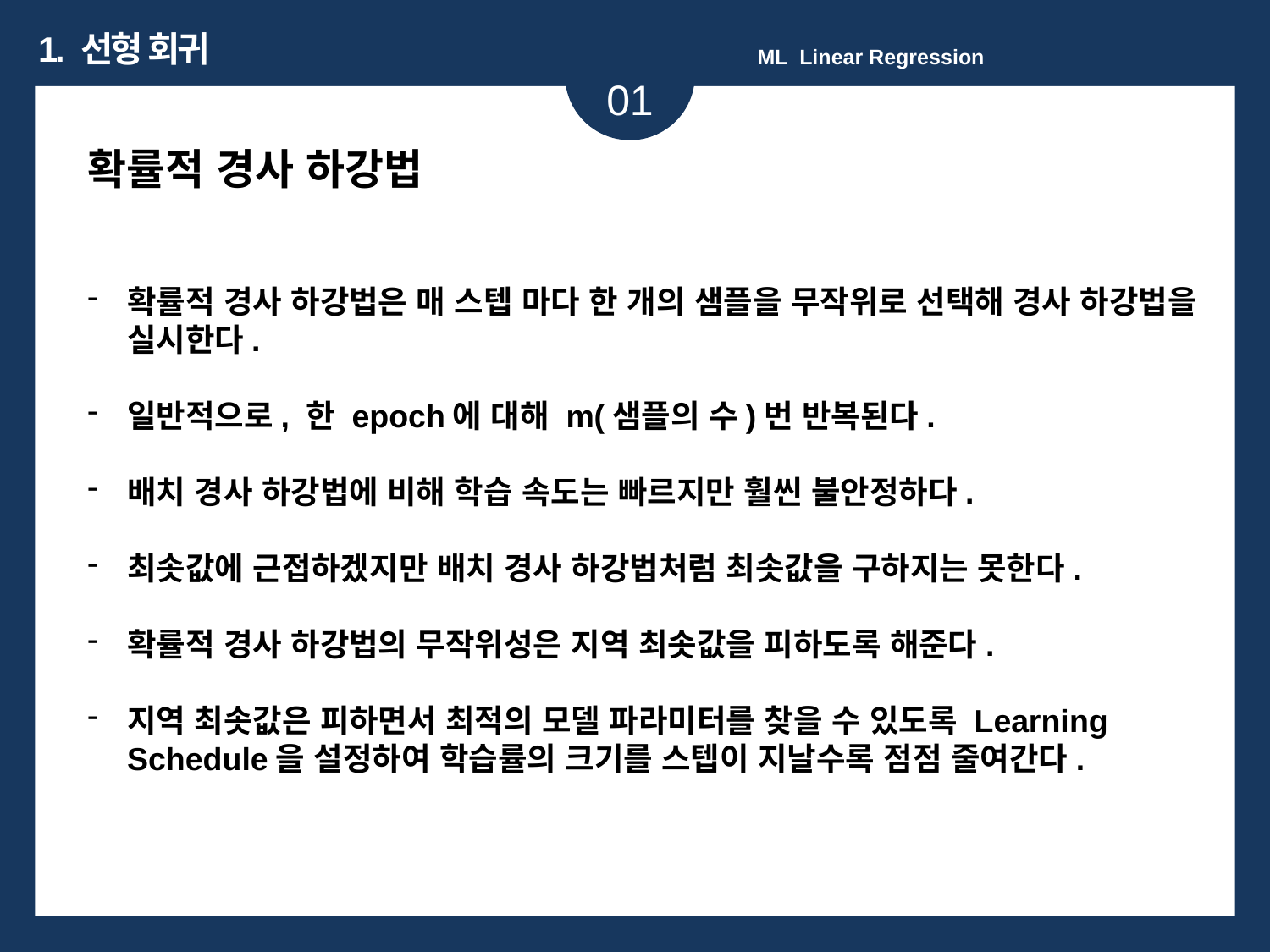

1. 선형 회귀
ML  Linear Regression
01

확률적 경사 하강법

확률적 경사 하강법은 매 스텝 마다 한 개의 샘플을 무작위로 선택해 경사 하강법을 실시한다.

일반적으로, 한 epoch에 대해 m(샘플의 수)번 반복된다.

배치 경사 하강법에 비해 학습 속도는 빠르지만 훨씬 불안정하다.

최솟값에 근접하겠지만 배치 경사 하강법처럼 최솟값을 구하지는 못한다.

확률적 경사 하강법의 무작위성은 지역 최솟값을 피하도록 해준다.

지역 최솟값은 피하면서 최적의 모델 파라미터를 찾을 수 있도록 Learning Schedule을 설정하여 학습률의 크기를 스텝이 지날수록 점점 줄여간다.